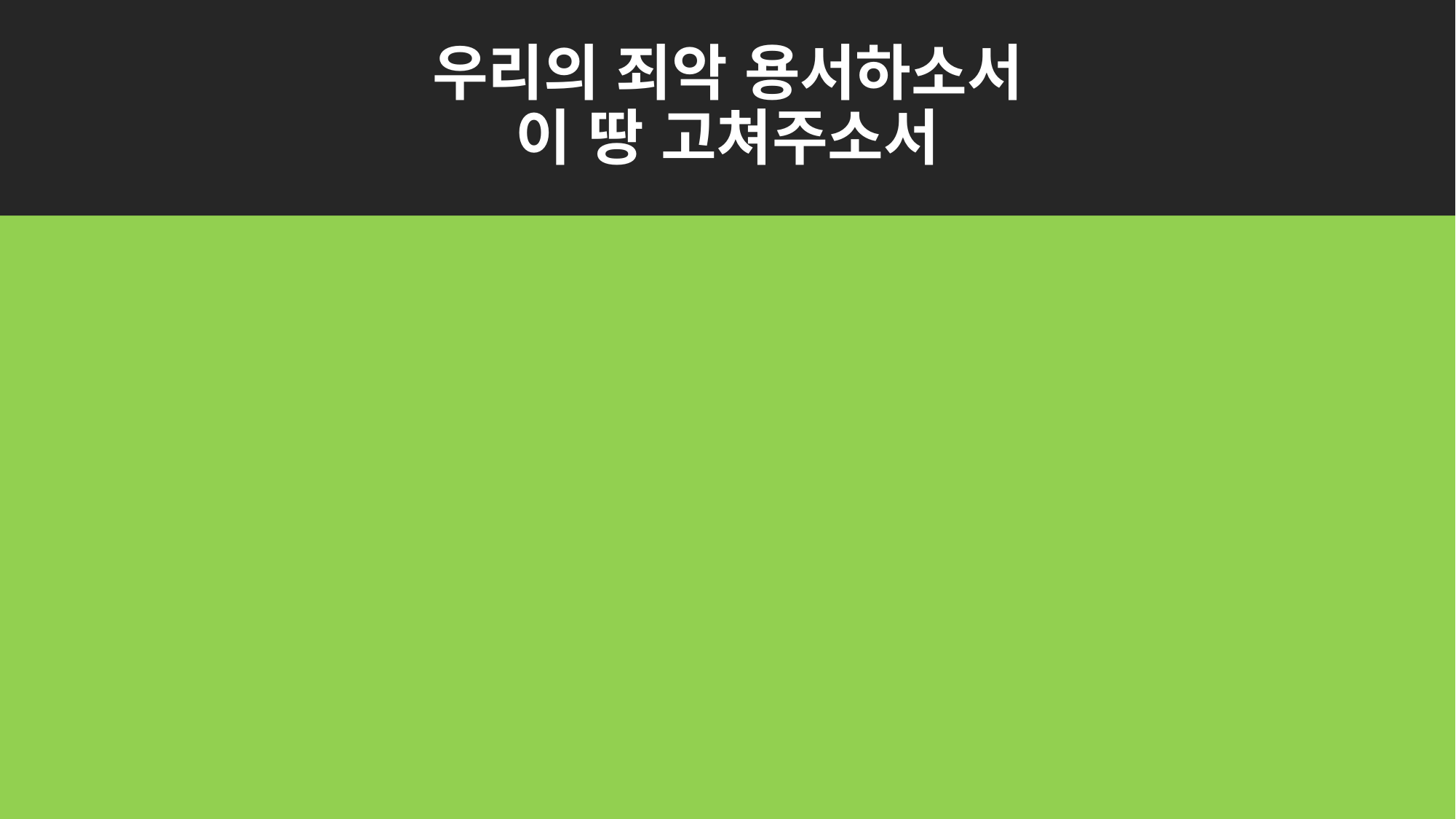

# 우리의 죄악 용서하소서 이 땅 고쳐주소서